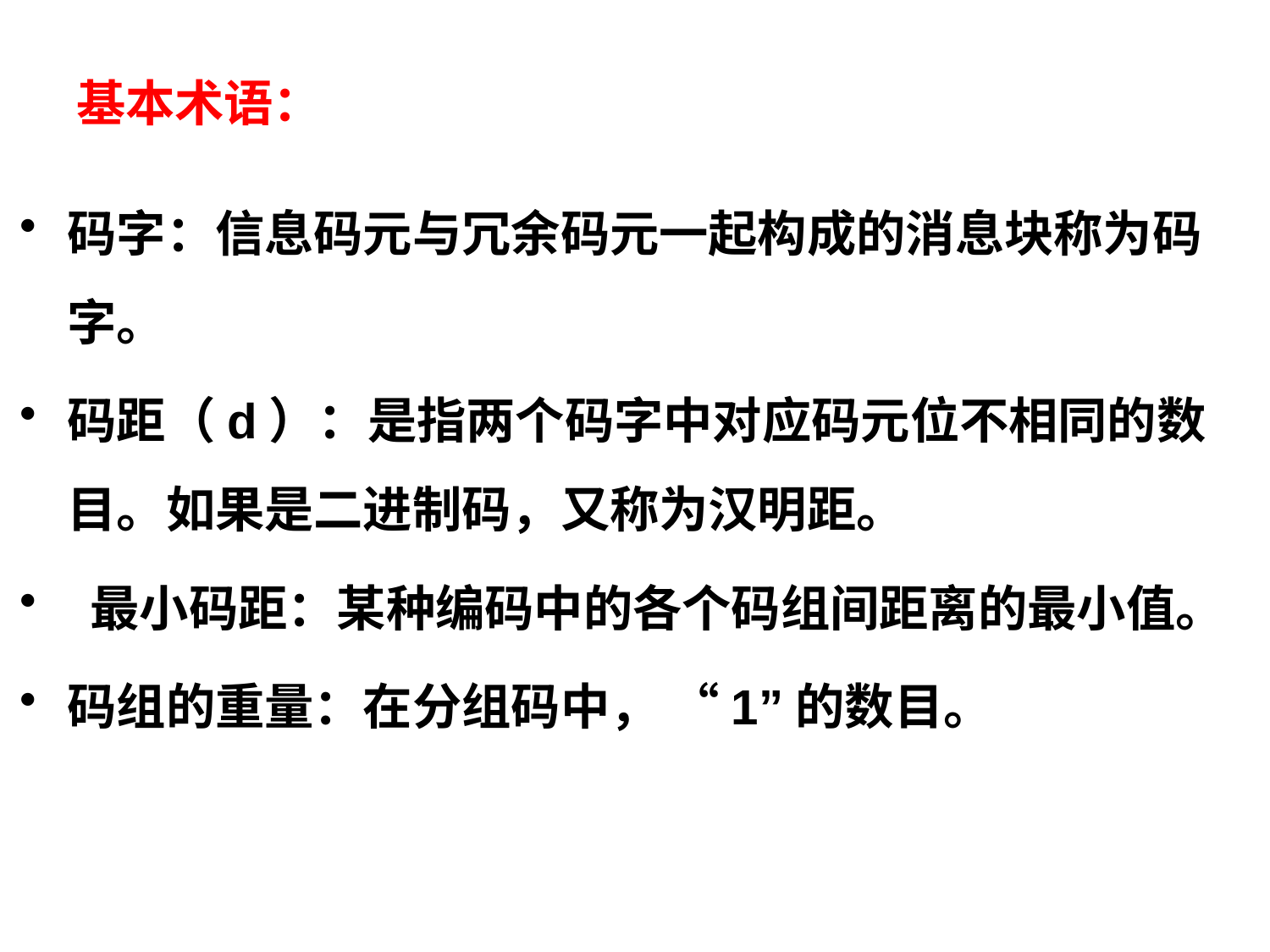

# 基本术语：
码字：信息码元与冗余码元一起构成的消息块称为码字。
码距（d）：是指两个码字中对应码元位不相同的数目。如果是二进制码，又称为汉明距。
 最小码距：某种编码中的各个码组间距离的最小值。
码组的重量：在分组码中， “1”的数目。